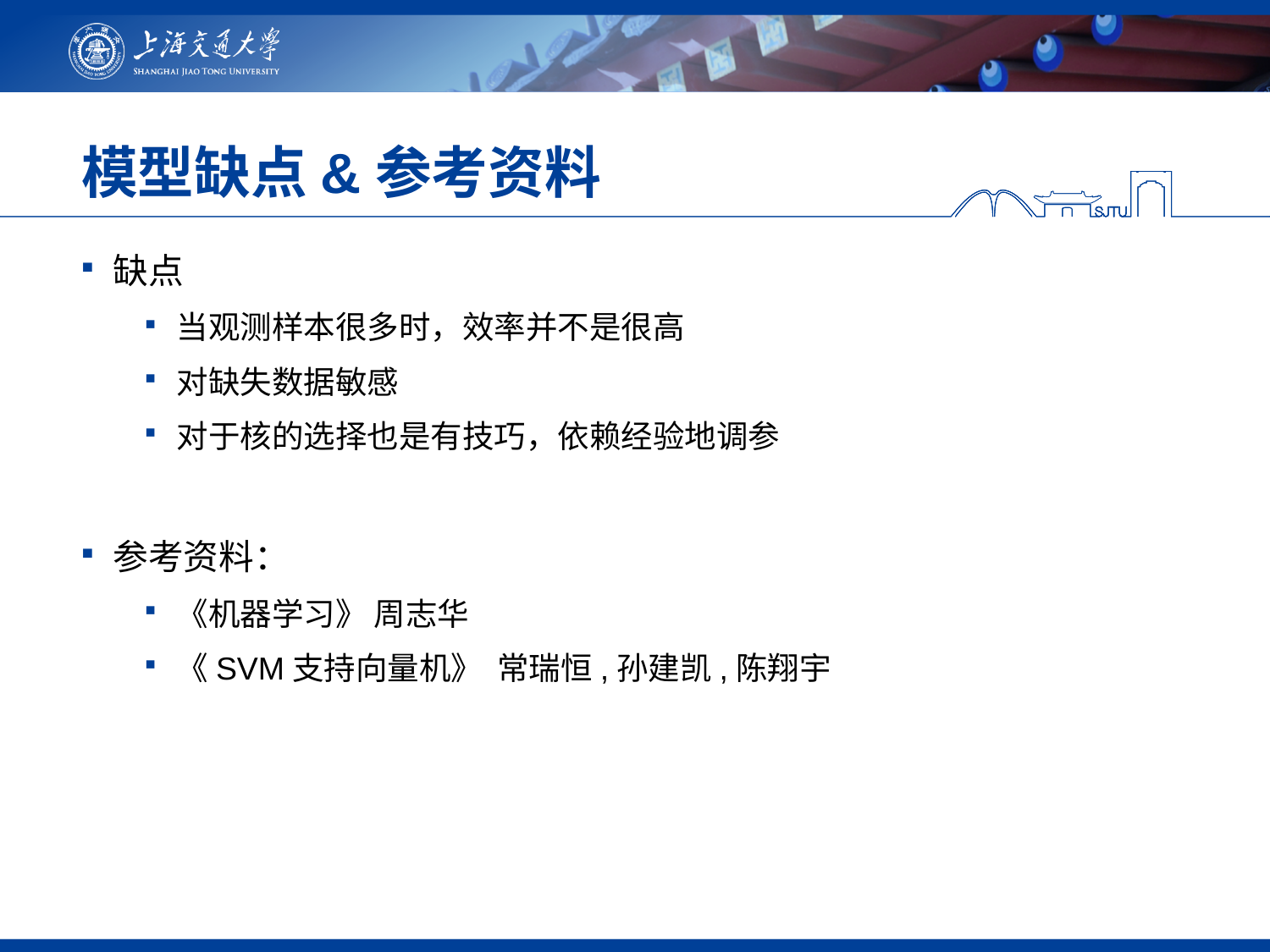

# 模型缺点&参考资料
缺点
当观测样本很多时，效率并不是很⾼
对缺失数据敏感
对于核的选择也是有技巧，依赖经验地调参

参考资料：
《机器学习》 周志华
《SVM⽀持向量机》  常瑞恒,孙建凯,陈翔宇